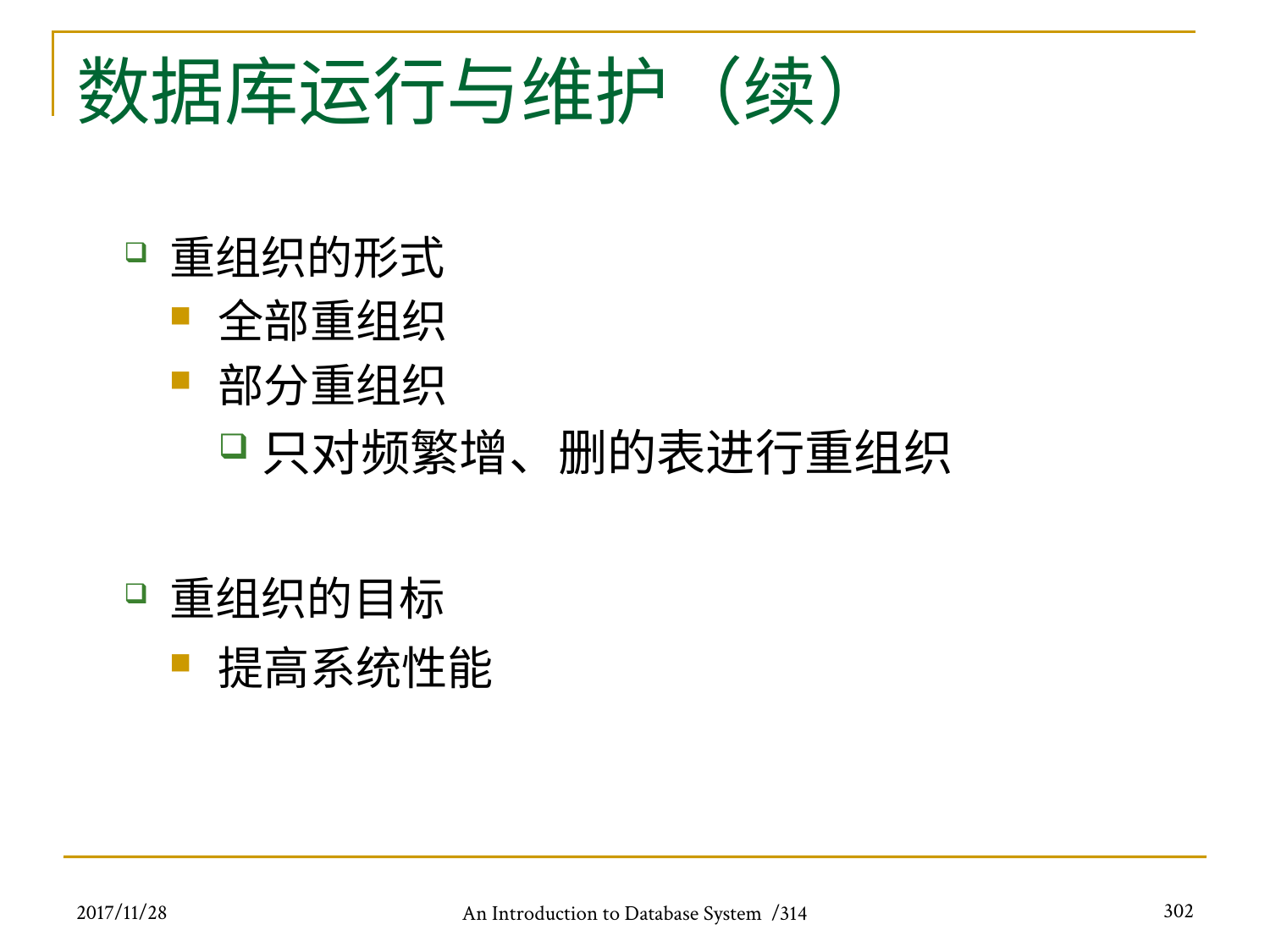

# 数据库运行与维护（续）
重组织的形式
全部重组织
部分重组织
只对频繁增、删的表进行重组织

重组织的目标
提高系统性能

2017/11/28
302
An Introduction to Database System  /314